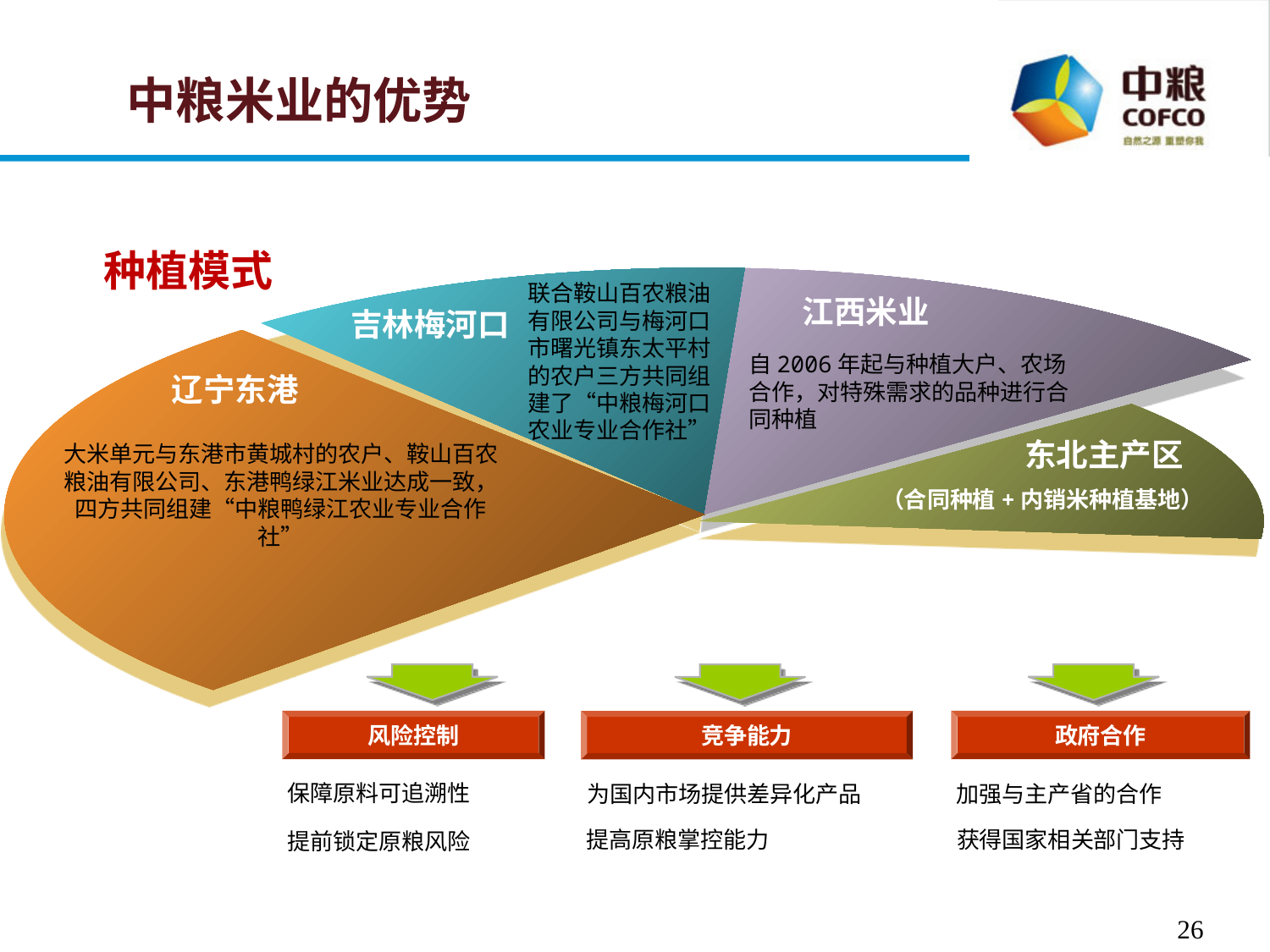

# 中粮米业的优势
种植模式

联合鞍山百农粮油有限公司与梅河口市曙光镇东太平村的农户三方共同组建了“中粮梅河口农业专业合作社”
江西米业
吉林梅河口

自2006年起与种植大户、农场合作，对特殊需求的品种进行合同种植
辽宁东港

东北主产区
大米单元与东港市黄城村的农户、鞍山百农粮油有限公司、东港鸭绿江米业达成一致，四方共同组建“中粮鸭绿江农业专业合作社”
（合同种植+内销米种植基地）

风险控制
竞争能力
政府合作
保障原料可追溯性
为国内市场提供差异化产品
加强与主产省的合作
提高原粮掌控能力
获得国家相关部门支持
提前锁定原粮风险